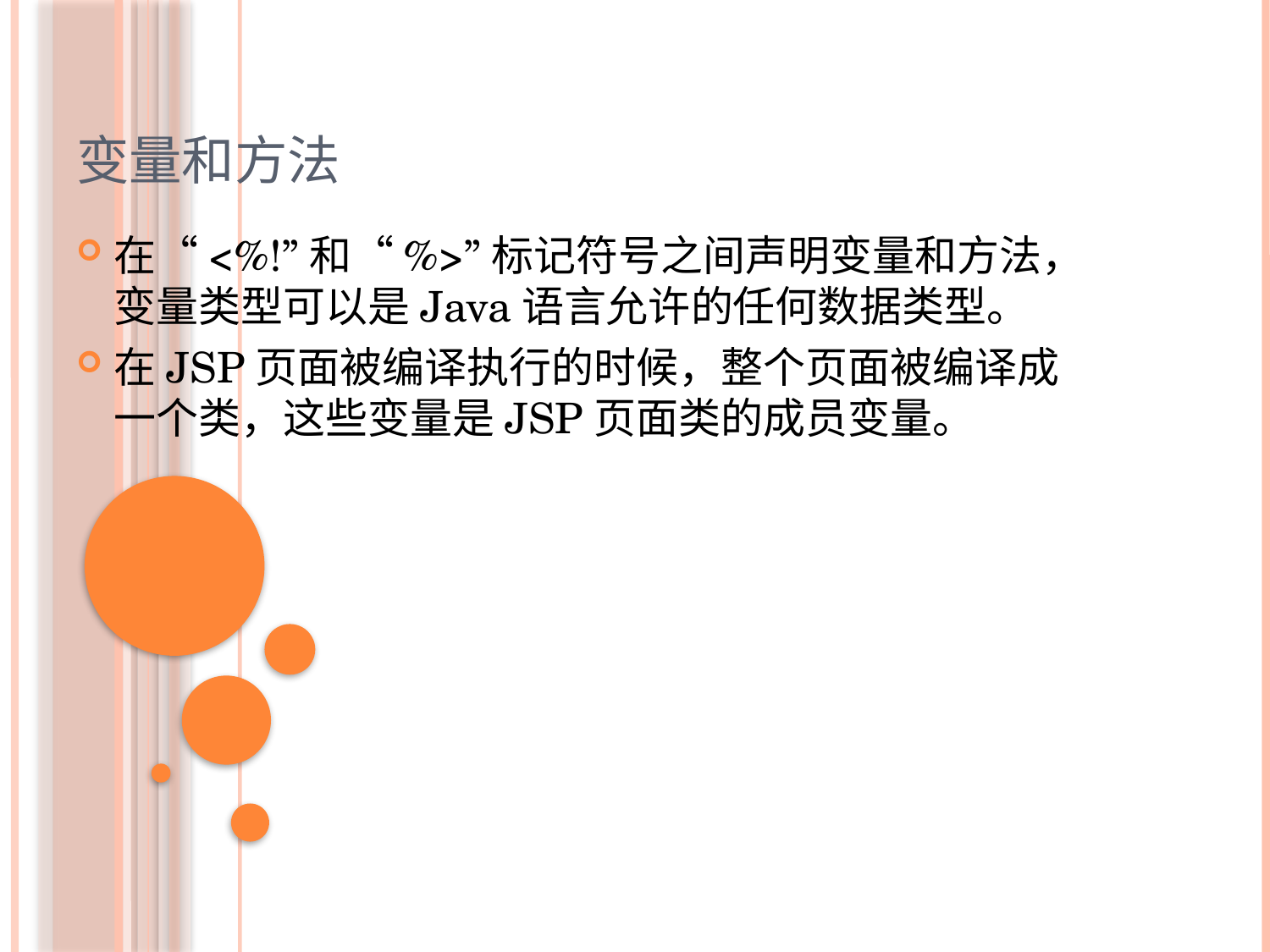

变量和方法
在“<%!”和“%>”标记符号之间声明变量和方法，变量类型可以是Java语言允许的任何数据类型。
在JSP页面被编译执行的时候，整个页面被编译成一个类，这些变量是JSP页面类的成员变量。